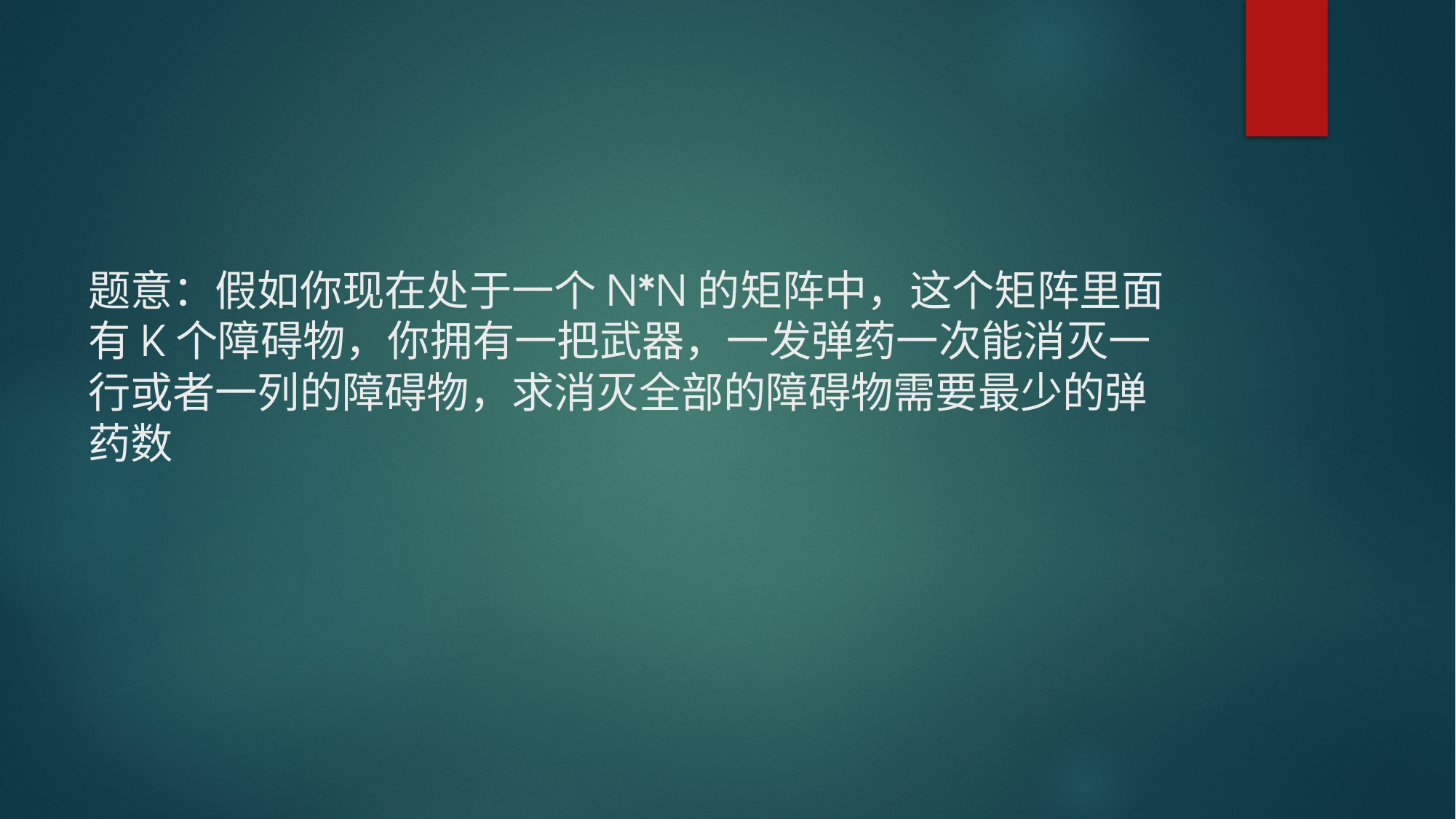

# 题意：假如你现在处于一个N*N的矩阵中，这个矩阵里面有K个障碍物，你拥有一把武器，一发弹药一次能消灭一行或者一列的障碍物，求消灭全部的障碍物需要最少的弹药数